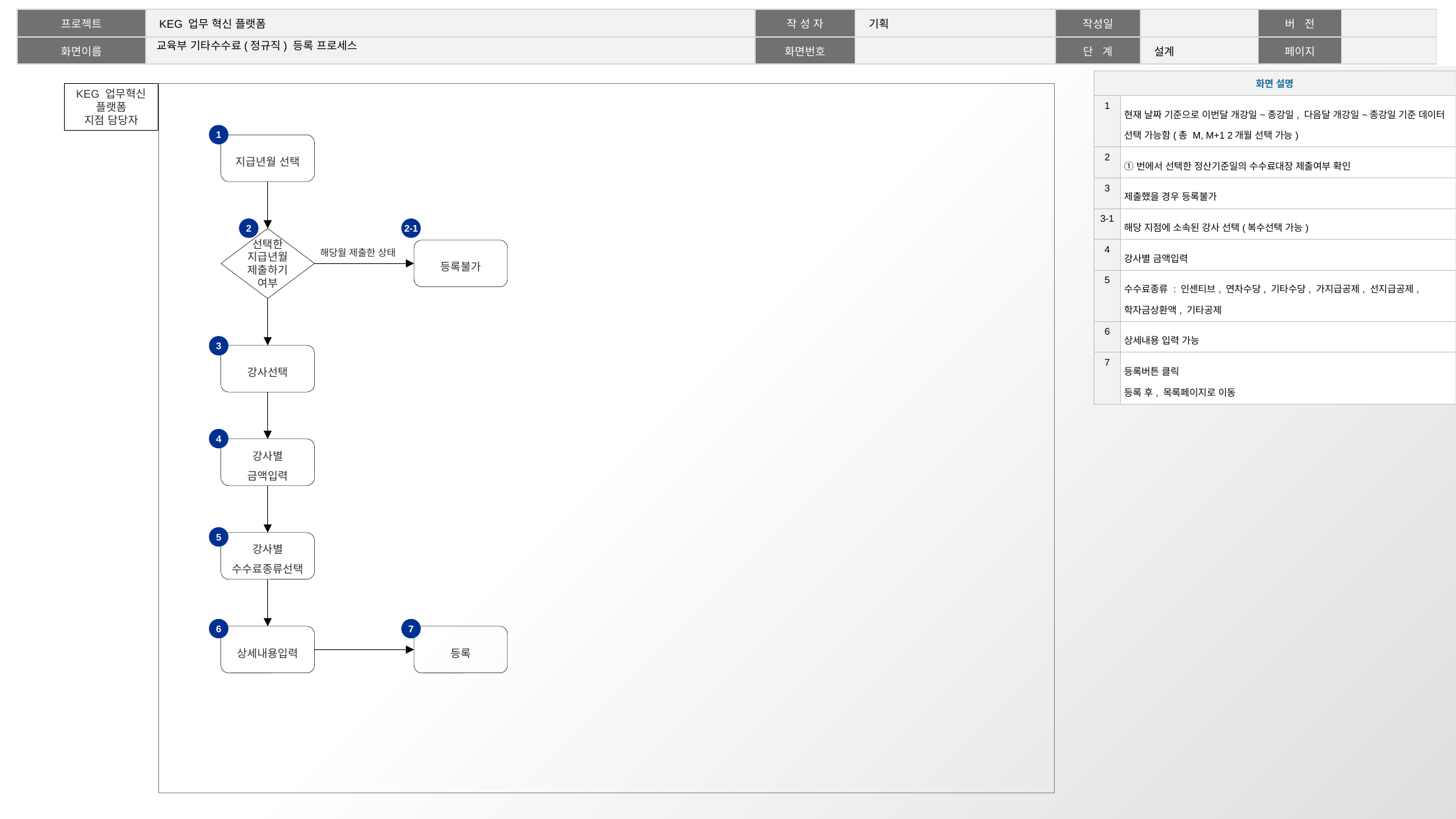

# 교육부 기타수수료(정규직) 등록 프로세스
| 화면 설명 |  |
| --- | --- |
| 1 | 현재 날짜 기준으로 이번달 개강일~종강일, 다음달 개강일~종강일 기준 데이터 선택 가능함(총 M, M+1 2개월 선택 가능) |
| 2 | ①번에서 선택한 정산기준일의 수수료대장 제출여부 확인 |
| 3 | 제출했을 경우 등록불가 |
| 3-1 | 해당 지점에 소속된 강사 선택(복수선택 가능) |
| 4 | 강사별 금액입력 |
| 5 | 수수료종류 : 인센티브, 연차수당, 기타수당, 가지급공제, 선지급공제, 학자금상환액, 기타공제 |
| 6 | 상세내용 입력 가능 |
| 7 | 등록버튼 클릭 등록 후, 목록페이지로 이동 |
KEG 업무혁신
플랫폼
지점 담당자

1
지급년월 선택
2
2-1
선택한
지급년월
제출하기여부
해당월 제출한 상태
등록불가
3
강사선택
4
강사별
금액입력
5
강사별
수수료종류선택
6
7
상세내용입력
등록